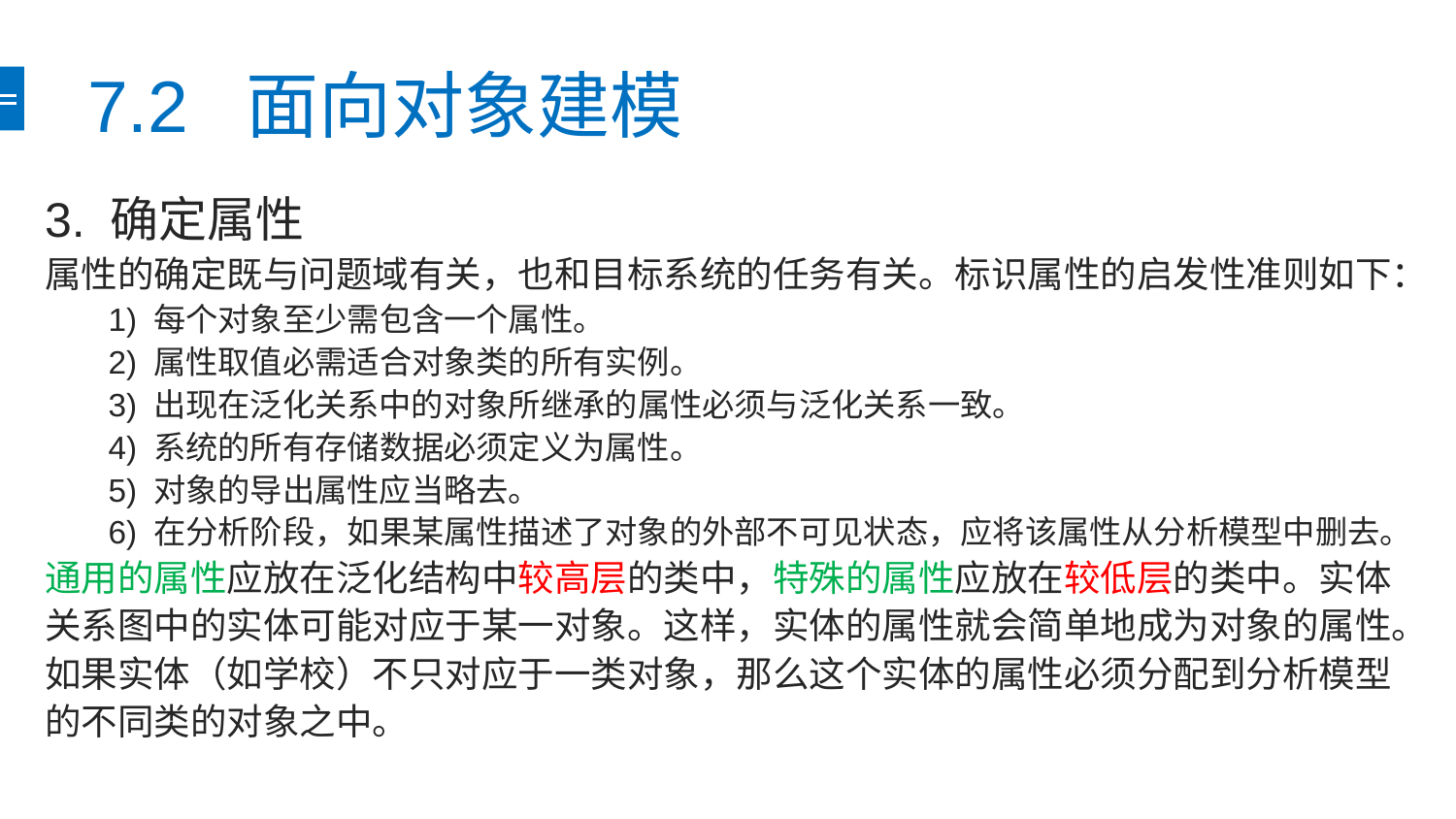

# 7.2  面向对象建模
3. 确定属性
属性的确定既与问题域有关，也和目标系统的任务有关。标识属性的启发性准则如下：
1) 每个对象至少需包含一个属性。
2) 属性取值必需适合对象类的所有实例。
3) 出现在泛化关系中的对象所继承的属性必须与泛化关系一致。
4) 系统的所有存储数据必须定义为属性。
5) 对象的导出属性应当略去。
6) 在分析阶段，如果某属性描述了对象的外部不可见状态，应将该属性从分析模型中删去。
通用的属性应放在泛化结构中较高层的类中，特殊的属性应放在较低层的类中。实体关系图中的实体可能对应于某一对象。这样，实体的属性就会简单地成为对象的属性。如果实体（如学校）不只对应于一类对象，那么这个实体的属性必须分配到分析模型的不同类的对象之中。